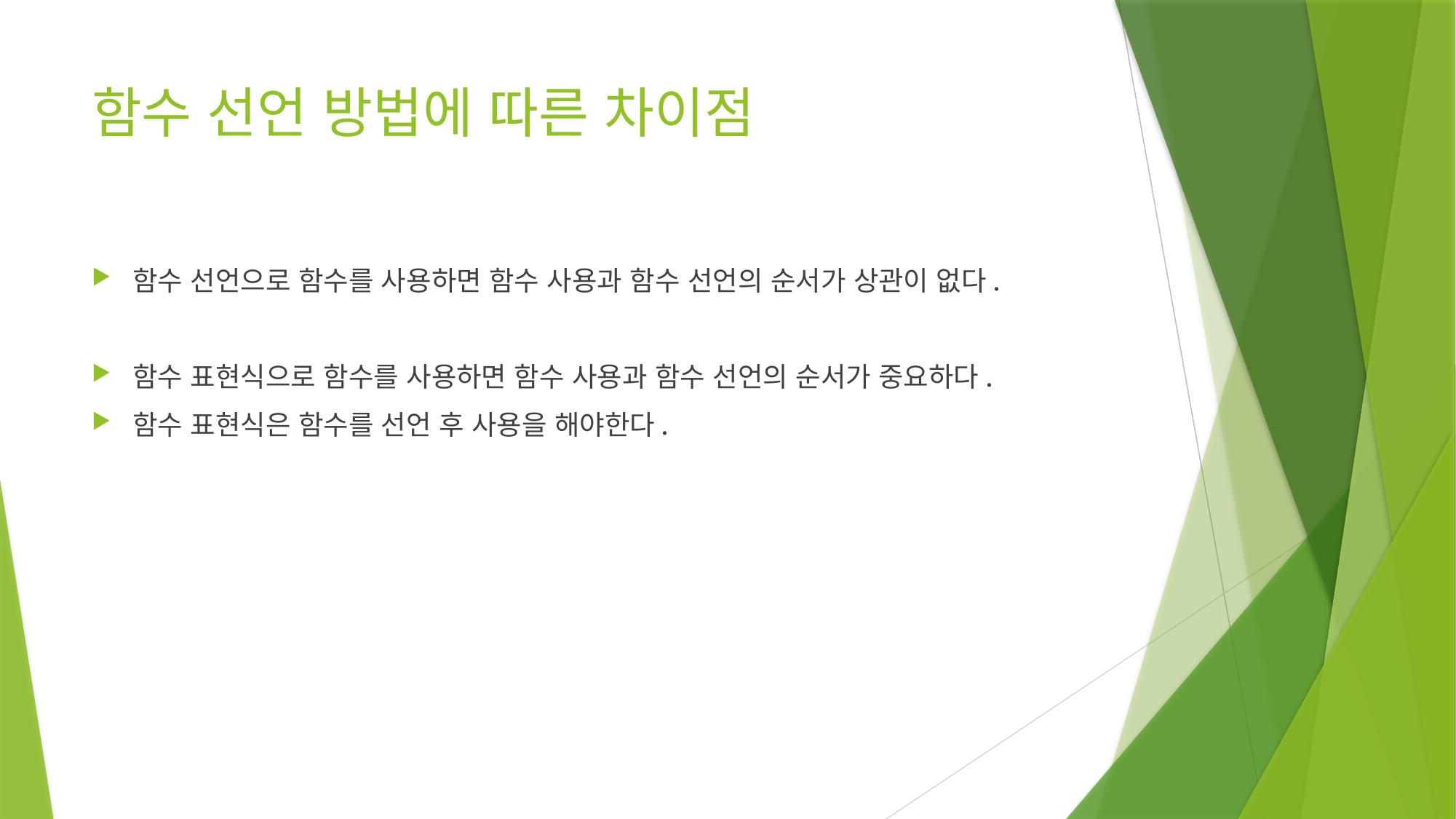

# 함수 선언 방법에 따른 차이점
함수 선언으로 함수를 사용하면 함수 사용과 함수 선언의 순서가 상관이 없다.

함수 표현식으로 함수를 사용하면 함수 사용과 함수 선언의 순서가 중요하다.
함수 표현식은 함수를 선언 후 사용을 해야한다.